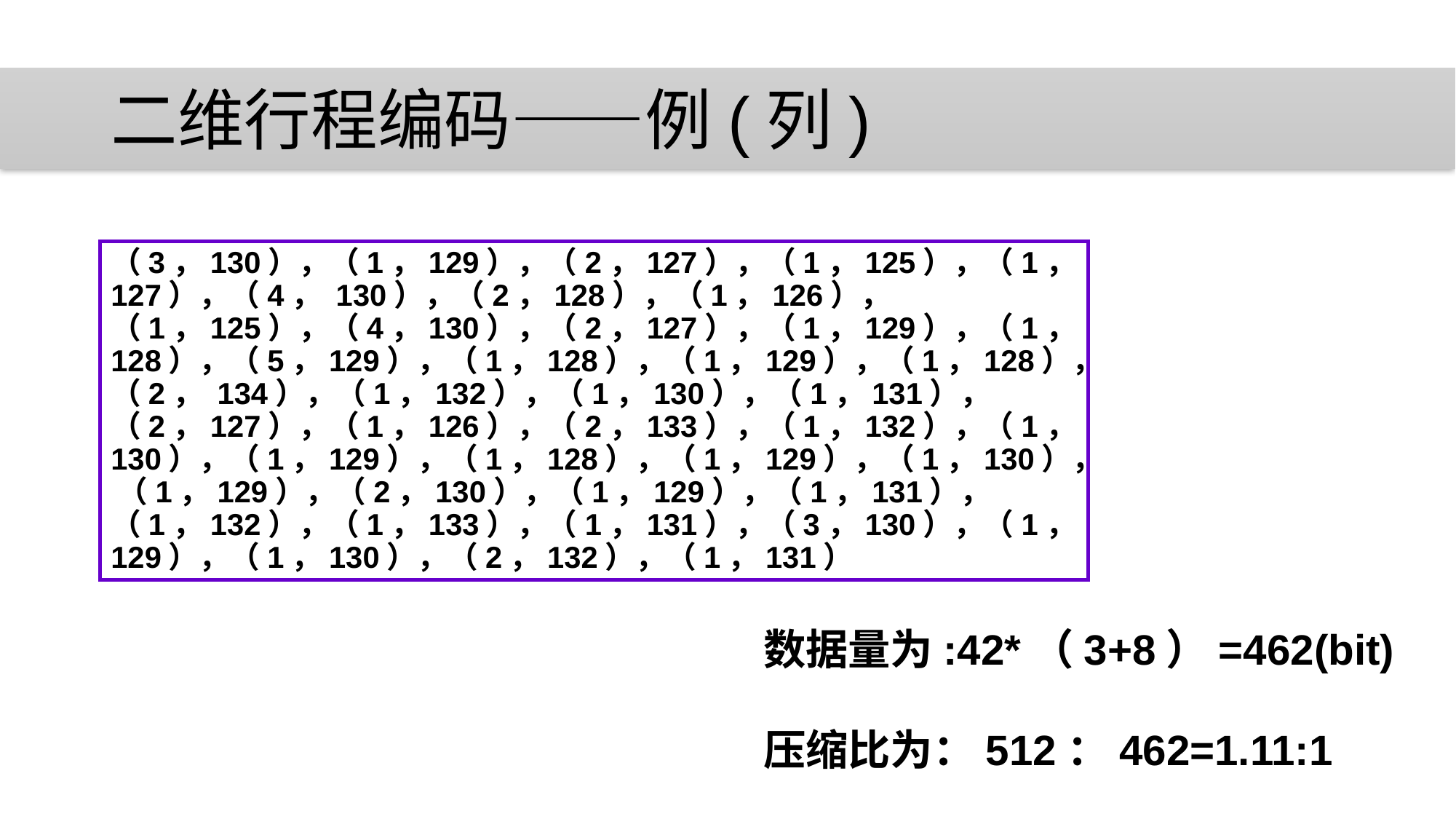

# 二维行程编码——例(列)

（3，130），（1，129），（2，127），（1，125），（1，127），（4， 130），（2，128），（1，126），（1，125），（4，130），（2，127），（1，129），（1，128），（5，129），（1，128），（1，129），（1，128），（2， 134），（1，132），（1，130），（1，131），（2，127），（1，126），（2，133），（1，132），（1，130），（1，129），（1，128），（1，129），（1，130）， （1，129），（2，130），（1，129），（1，131），（1，132），（1，133），（1，131），（3，130），（1，129），（1，130），（2，132），（1，131）
数据量为:42*（3+8）=462(bit)
压缩比为：512：462=1.11:1